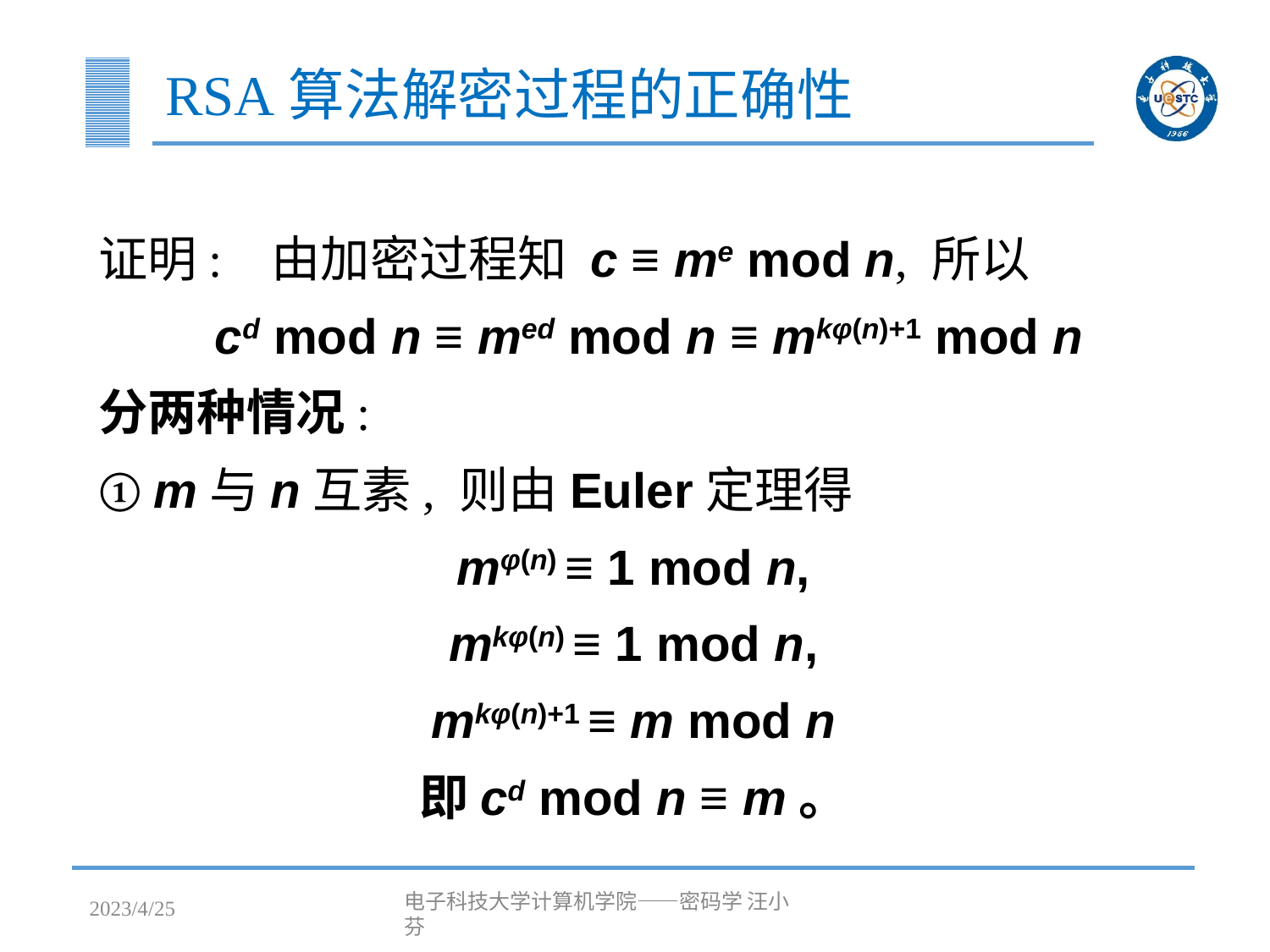

# RSA算法解密过程的正确性
证明:   由加密过程知 c ≡ me mod n, 所以
cd mod n ≡ med mod n ≡ mkφ(n)+1 mod n
分两种情况:
① m与n互素, 则由Euler定理得
mφ(n) ≡ 1 mod n,
mkφ(n) ≡ 1 mod n,
mkφ(n)+1 ≡ m mod n
即cd mod n ≡ m。

2023/4/25
电子科技大学计算机学院——密码学 汪小芬